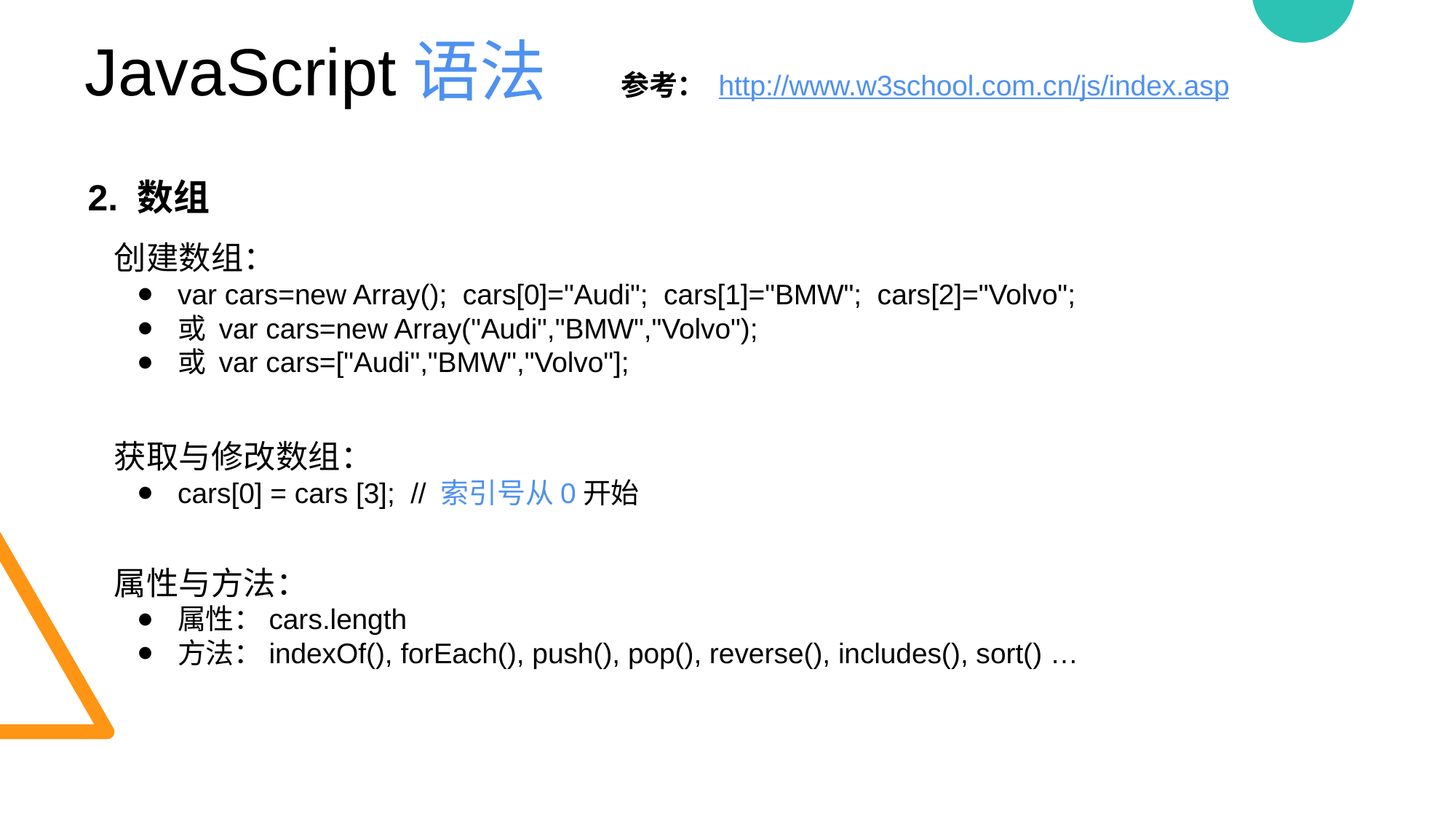

JavaScript语法     参考： http://www.w3school.com.cn/js/index.asp

2. 数组
创建数组：
var cars=new Array();  cars[0]="Audi";  cars[1]="BMW";  cars[2]="Volvo";
或 var cars=new Array("Audi","BMW","Volvo");
或 var cars=["Audi","BMW","Volvo"];

获取与修改数组：
cars[0] = cars [3];  // 索引号从0开始

属性与方法：
属性：cars.length
方法：indexOf(), forEach(), push(), pop(), reverse(), includes(), sort() …